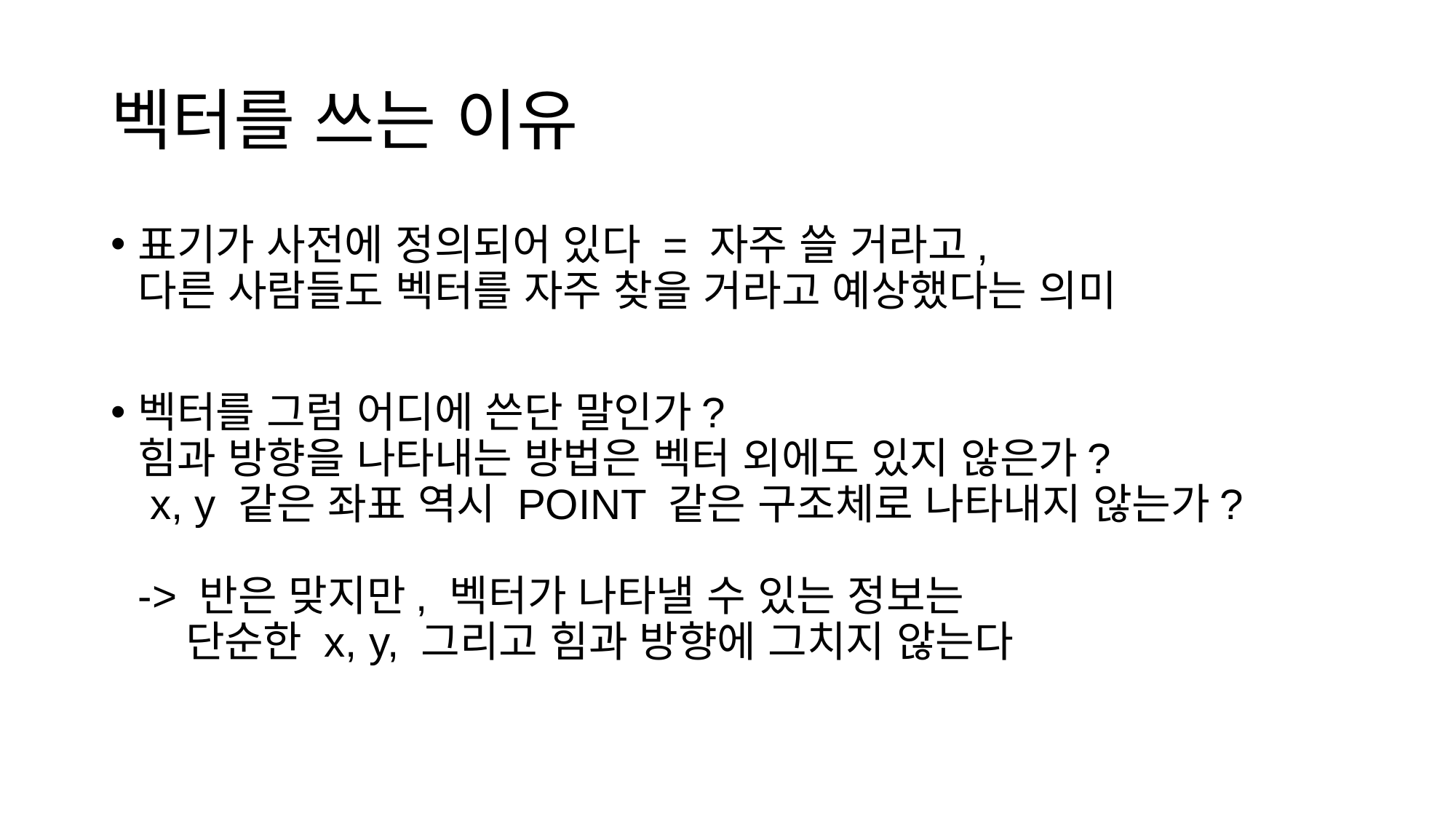

# 벡터를 쓰는 이유
표기가 사전에 정의되어 있다 = 자주 쓸 거라고,
다른 사람들도 벡터를 자주 찾을 거라고 예상했다는 의미

벡터를 그럼 어디에 쓴단 말인가?
힘과 방향을 나타내는 방법은 벡터 외에도 있지 않은가?
 x, y 같은 좌표 역시 POINT 같은 구조체로 나타내지 않는가?
-> 반은 맞지만, 벡터가 나타낼 수 있는 정보는
    단순한 x, y, 그리고 힘과 방향에 그치지 않는다